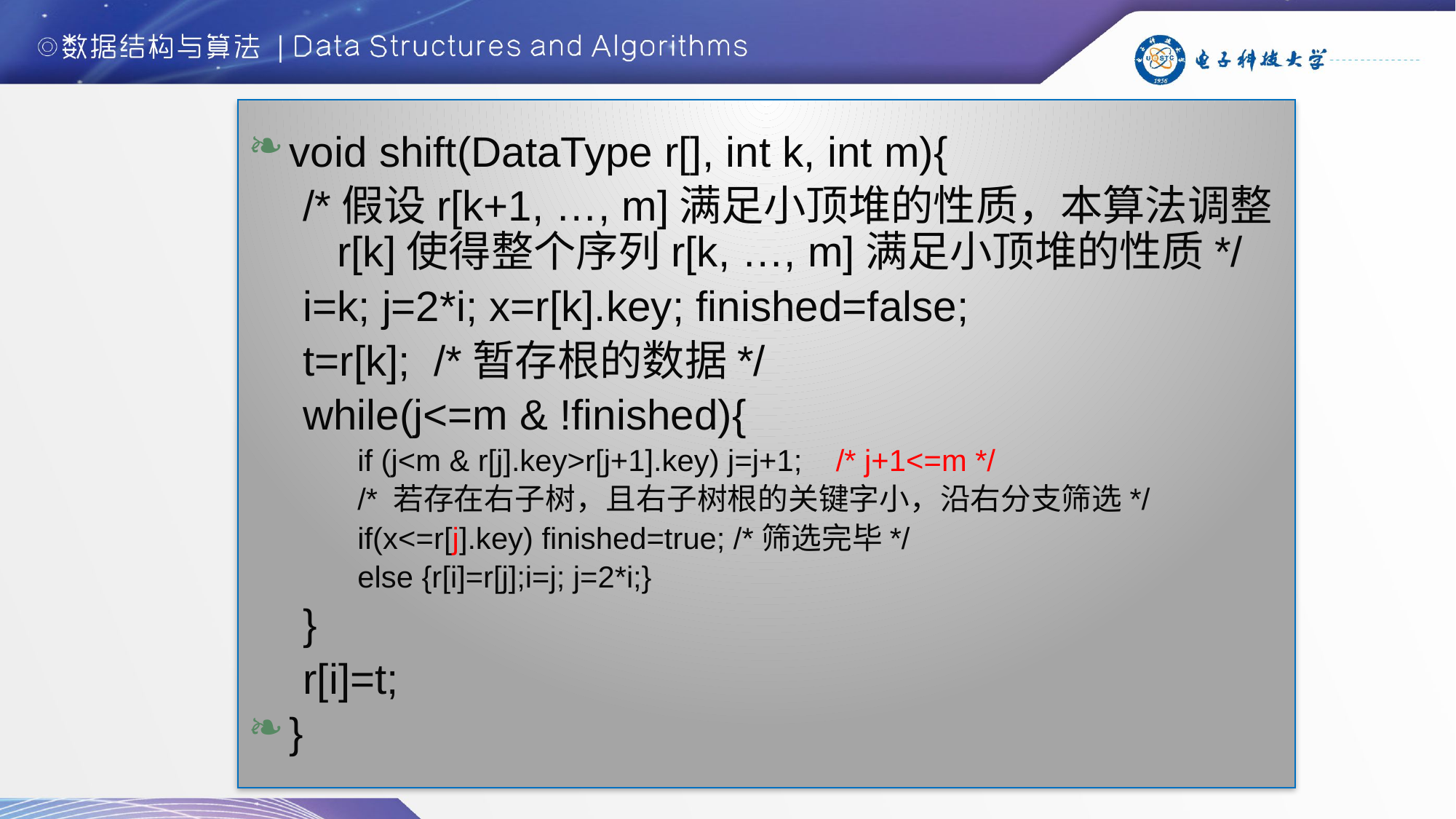

void shift(DataType r[], int k, int m){
/*假设r[k+1, …, m]满足小顶堆的性质，本算法调整r[k]使得整个序列r[k, …, m]满足小顶堆的性质*/
i=k; j=2*i; x=r[k].key; finished=false;
t=r[k];  /*暂存根的数据*/
while(j<=m & !finished){
if (j<m & r[j].key>r[j+1].key) j=j+1;    /* j+1<=m */
/* 若存在右子树，且右子树根的关键字小，沿右分支筛选*/
if(x<=r[j].key) finished=true; /*筛选完毕*/
else {r[i]=r[j];i=j; j=2*i;}
}
r[i]=t;
}